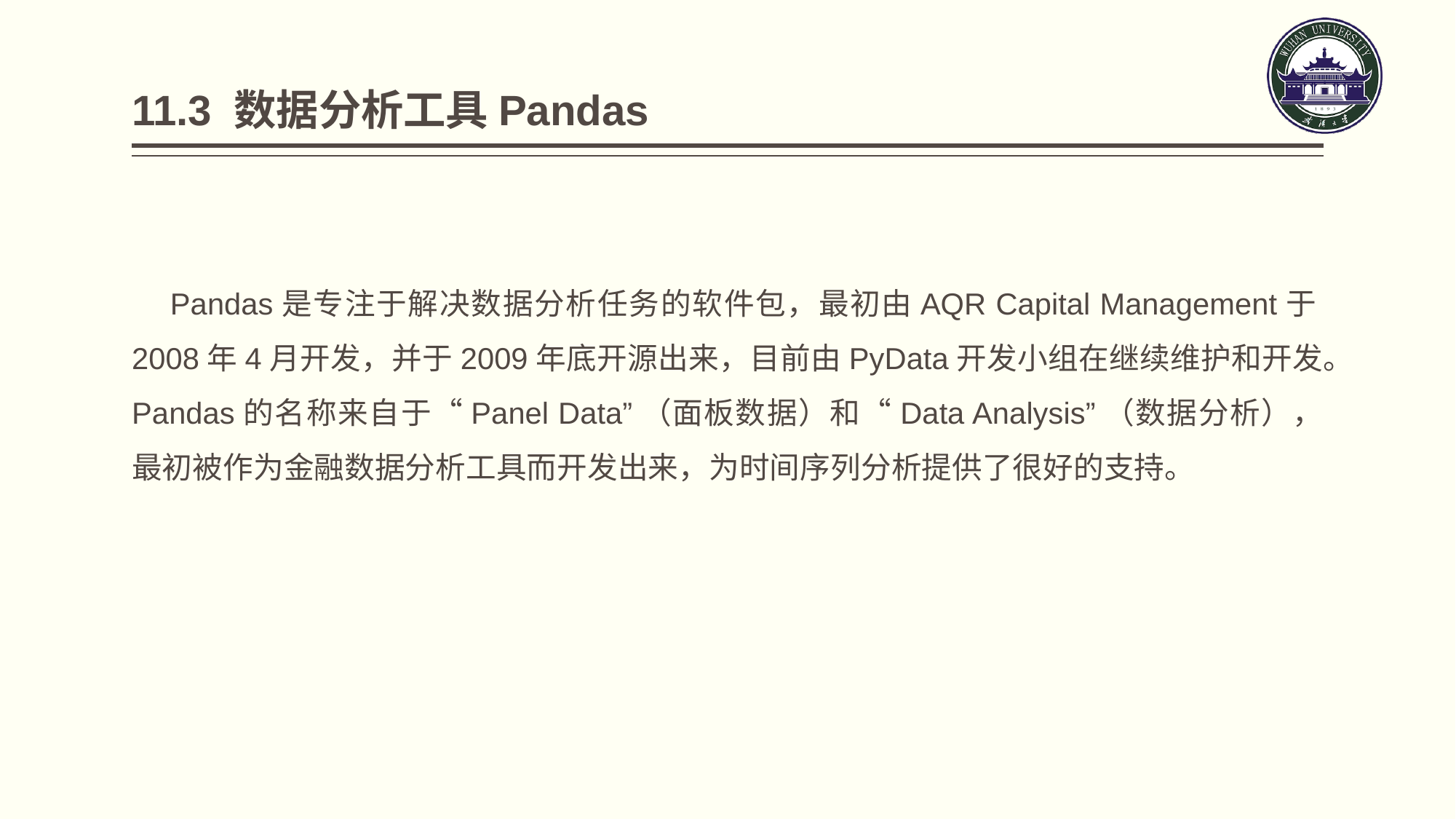

# 11.3 数据分析工具Pandas
    Pandas是专注于解决数据分析任务的软件包，最初由AQR Capital Management于2008年4月开发，并于2009年底开源出来，目前由PyData开发小组在继续维护和开发。Pandas的名称来自于“Panel Data”（面板数据）和“Data Analysis”（数据分析），最初被作为金融数据分析工具而开发出来，为时间序列分析提供了很好的支持。